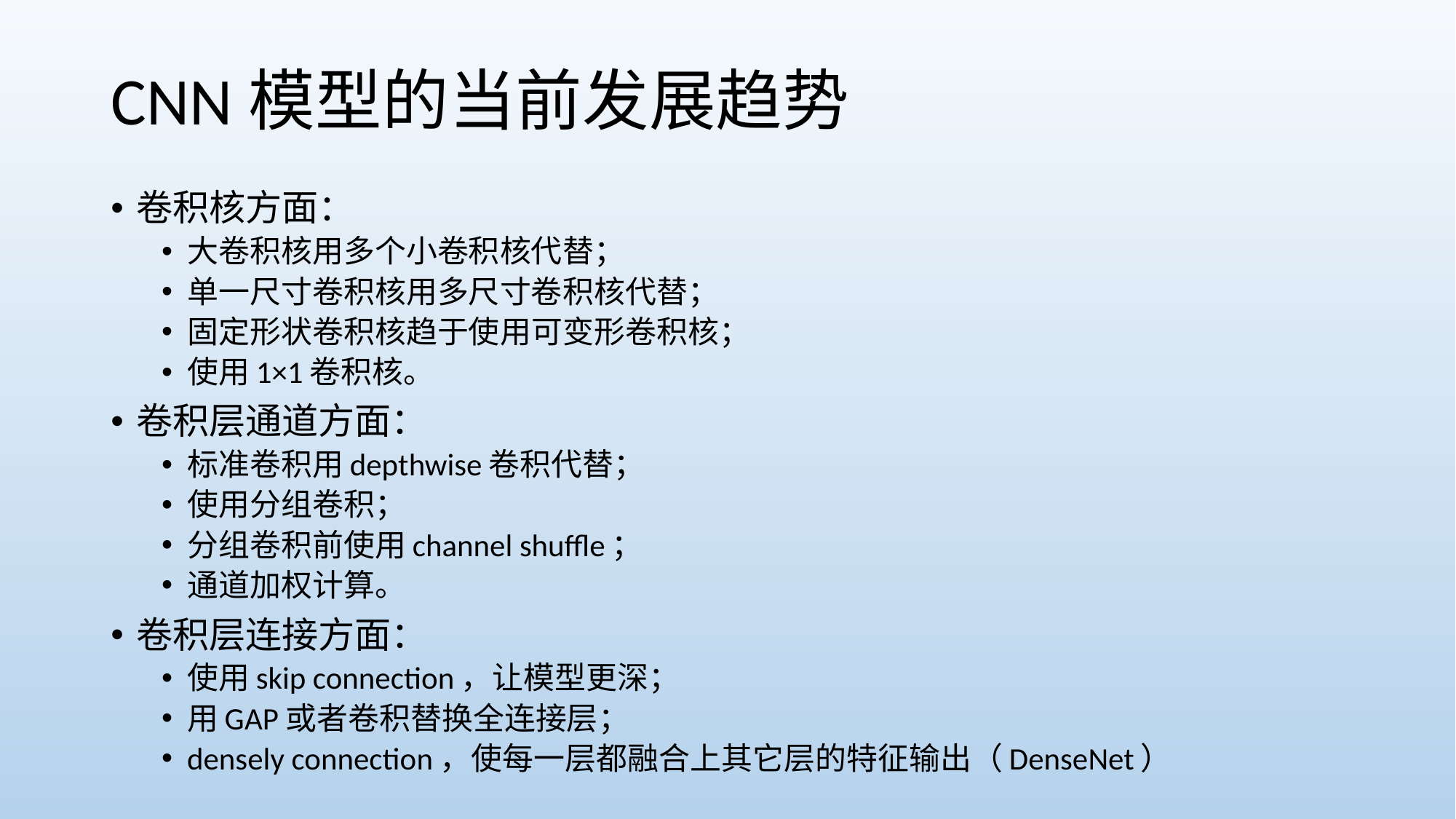

# CNN模型的当前发展趋势
卷积核方面：
大卷积核用多个小卷积核代替；
单一尺寸卷积核用多尺寸卷积核代替；
固定形状卷积核趋于使用可变形卷积核；
使用1×1卷积核。
卷积层通道方面：
标准卷积用depthwise卷积代替；
使用分组卷积；
分组卷积前使用channel shuffle；
通道加权计算。
卷积层连接方面：
使用skip connection，让模型更深；
用GAP或者卷积替换全连接层；
densely connection，使每一层都融合上其它层的特征输出（DenseNet）